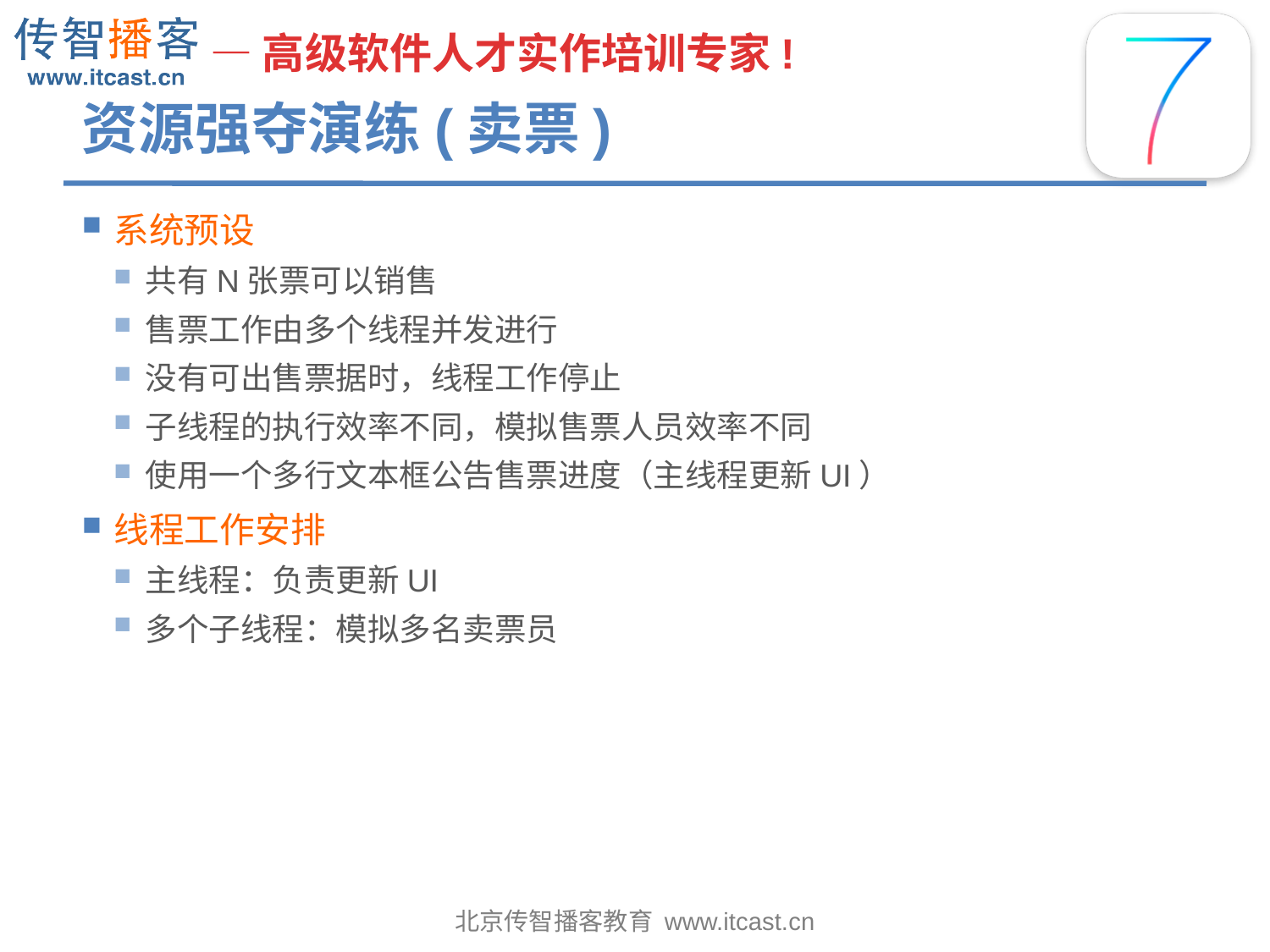

# 资源强夺演练(卖票)
系统预设
共有N张票可以销售
售票工作由多个线程并发进行
没有可出售票据时，线程工作停止
子线程的执行效率不同，模拟售票人员效率不同
使用一个多行文本框公告售票进度（主线程更新UI）
线程工作安排
主线程：负责更新UI
多个子线程：模拟多名卖票员